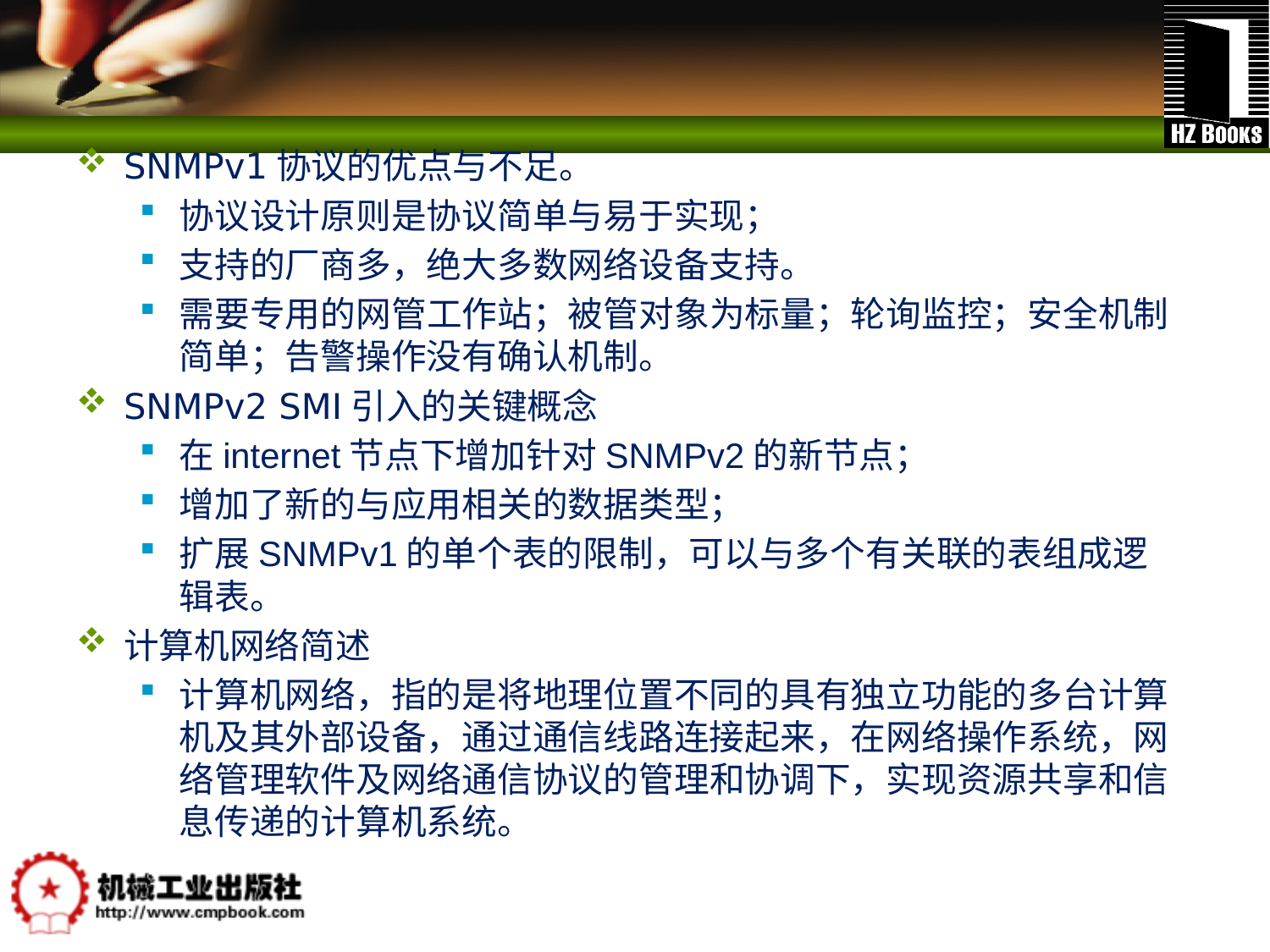

#
SNMPv1协议的优点与不足。
协议设计原则是协议简单与易于实现；
支持的厂商多，绝大多数网络设备支持。
需要专用的网管工作站；被管对象为标量；轮询监控；安全机制简单；告警操作没有确认机制。
SNMPv2 SMI引入的关键概念
在internet节点下增加针对SNMPv2的新节点；
增加了新的与应用相关的数据类型；
扩展SNMPv1的单个表的限制，可以与多个有关联的表组成逻辑表。
计算机网络简述
计算机网络，指的是将地理位置不同的具有独立功能的多台计算机及其外部设备，通过通信线路连接起来，在网络操作系统，网络管理软件及网络通信协议的管理和协调下，实现资源共享和信息传递的计算机系统。